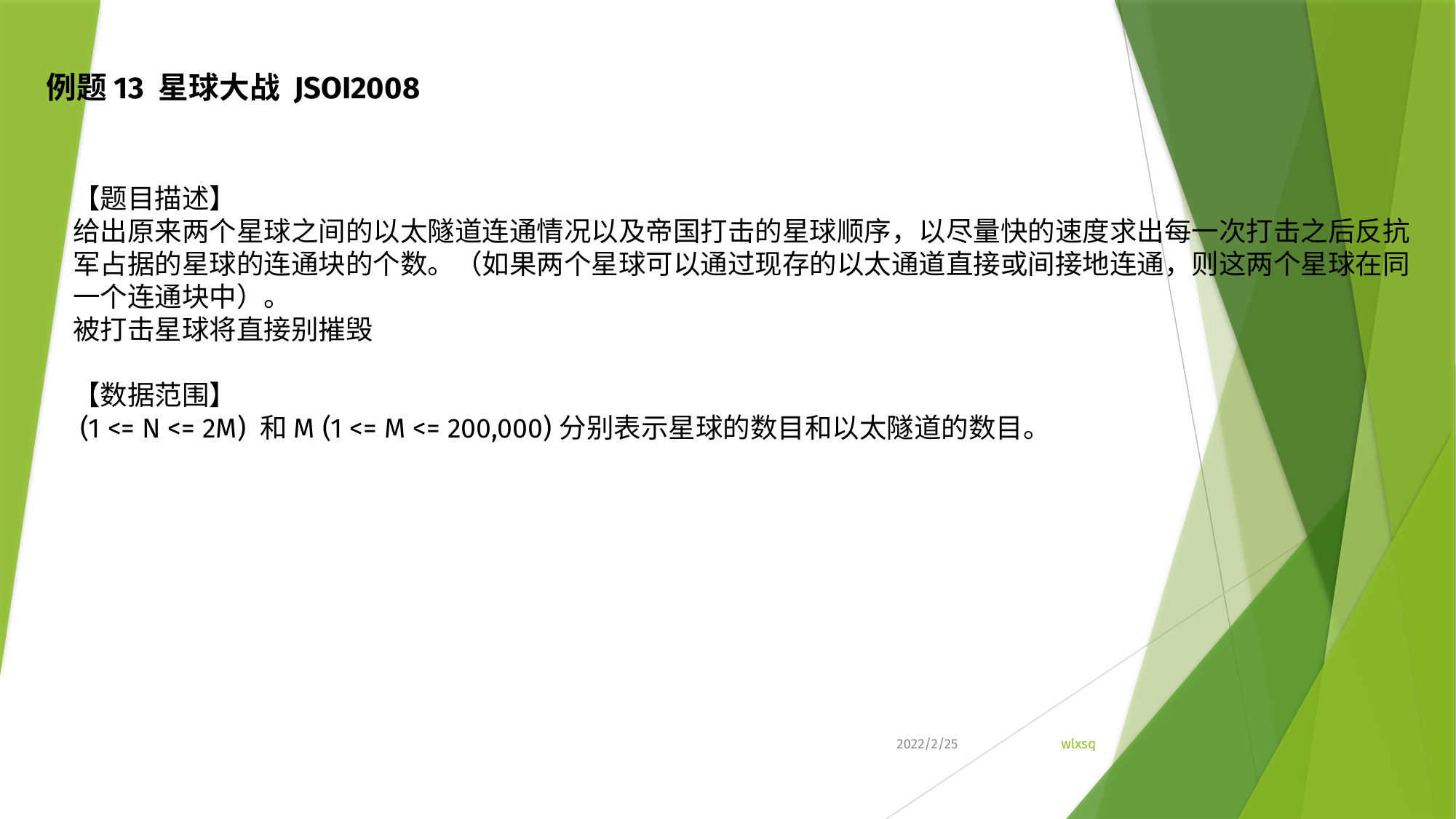

例题13 星球大战 JSOI2008
【题目描述】
给出原来两个星球之间的以太隧道连通情况以及帝国打击的星球顺序，以尽量快的速度求出每一次打击之后反抗军占据的星球的连通块的个数。（如果两个星球可以通过现存的以太通道直接或间接地连通，则这两个星球在同一个连通块中）。
被打击星球将直接别摧毁

【数据范围】
 (1 <= N <= 2M) 和M (1 <= M <= 200,000)分别表示星球的数目和以太隧道的数目。
2022/2/25
15